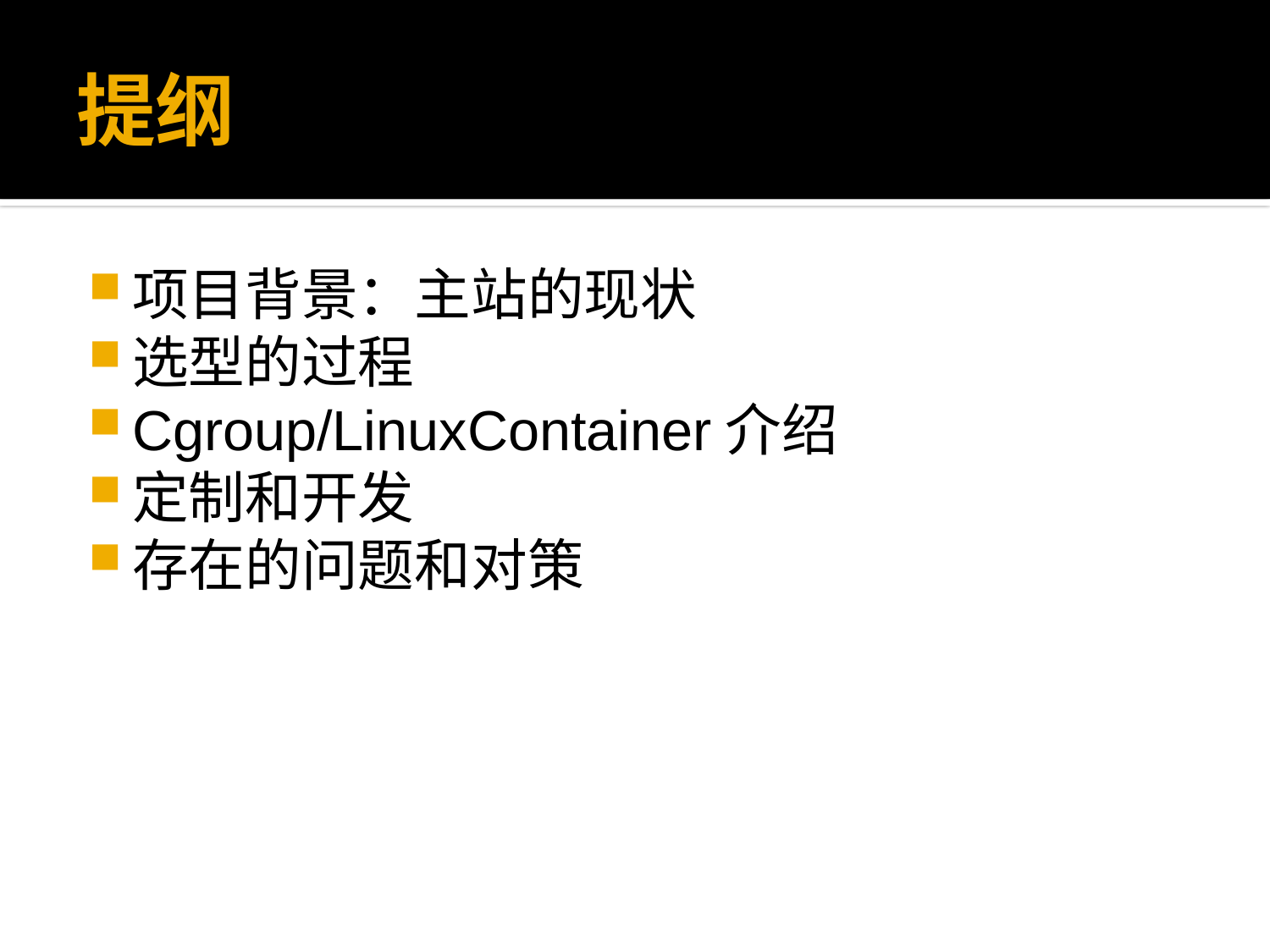

# 提纲
项目背景：主站的现状
选型的过程
Cgroup/LinuxContainer介绍
定制和开发
存在的问题和对策